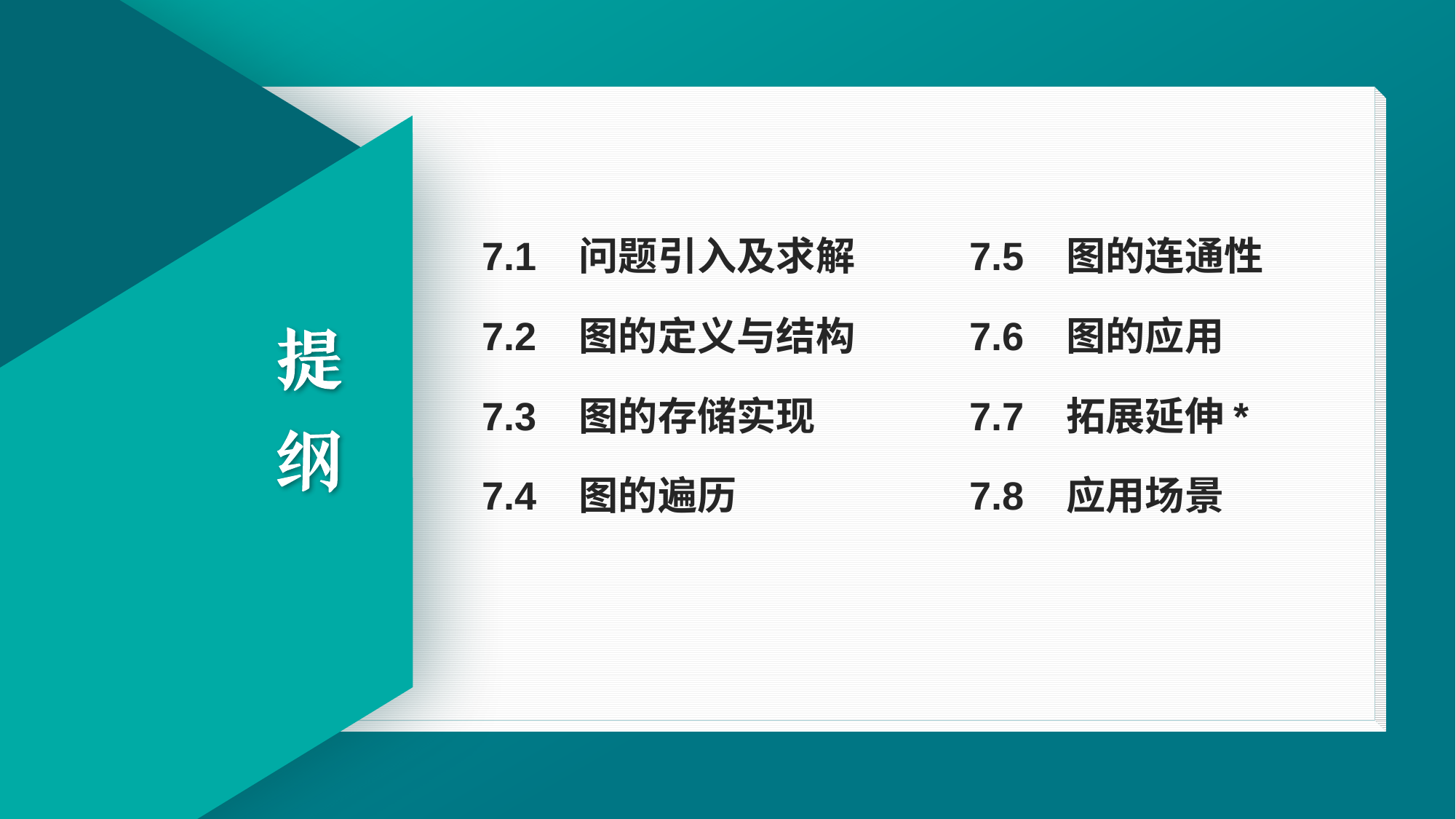

7.1   问题引入及求解
7.2   图的定义与结构
7.3   图的存储实现
7.4   图的遍历
7.5   图的连通性
7.6   图的应用
7.7   拓展延伸*
7.8   应用场景